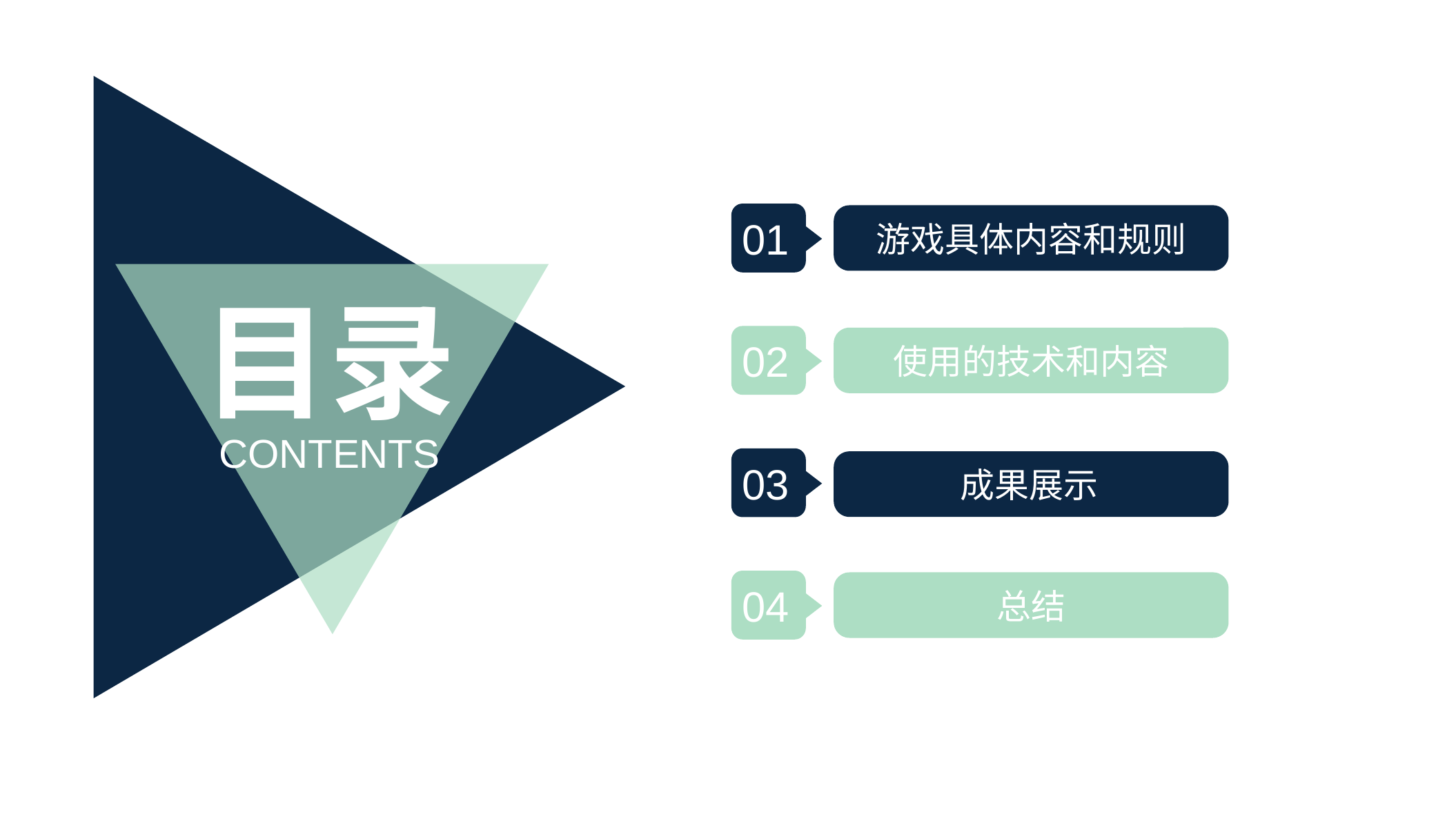

01
游戏具体内容和规则

目录
02
使用的技术和内容
CONTENTS
03
成果展示
04
总结